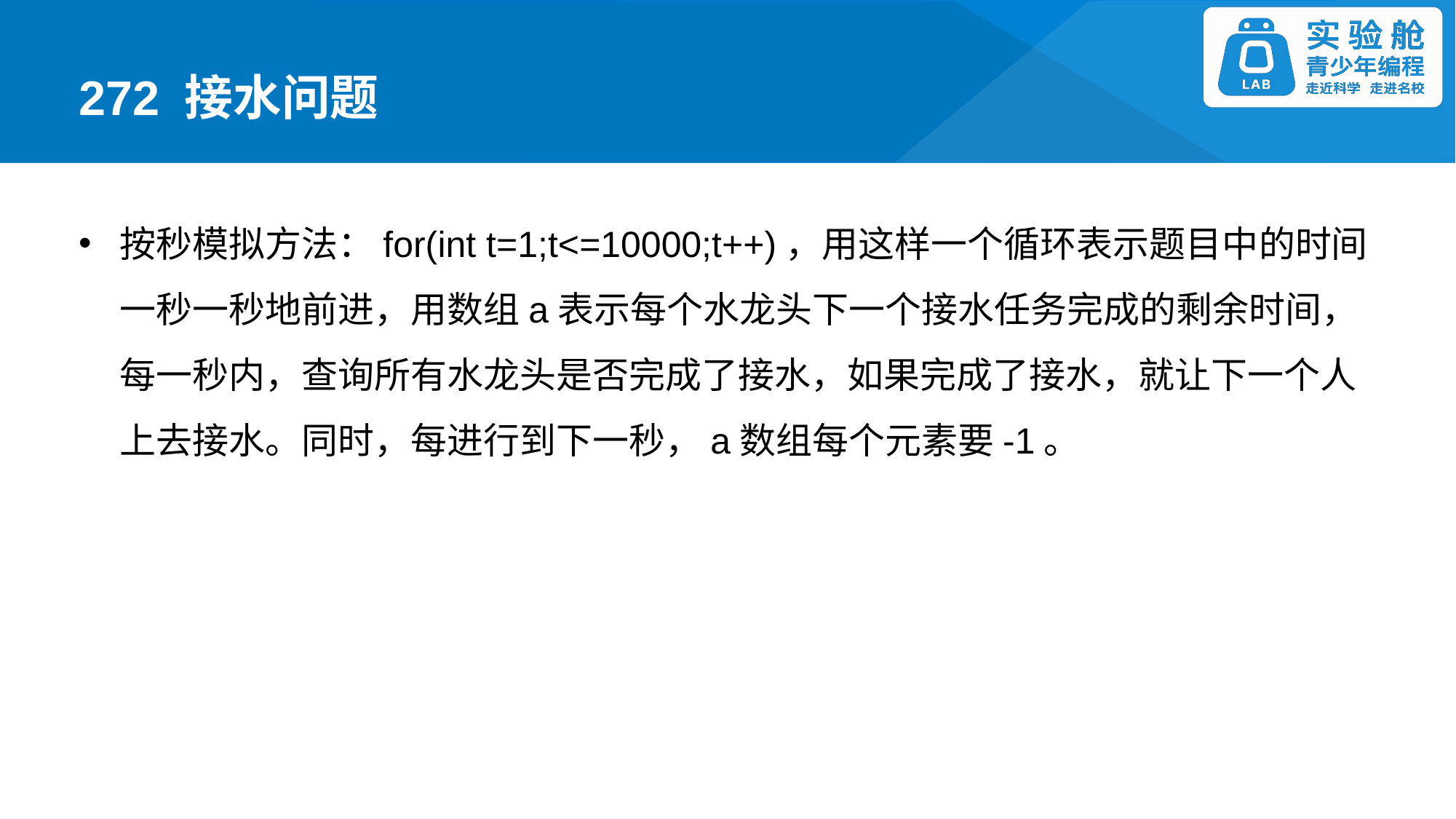

272 接水问题
按秒模拟方法：for(int t=1;t<=10000;t++)，用这样一个循环表示题目中的时间一秒一秒地前进，用数组a表示每个水龙头下一个接水任务完成的剩余时间，每一秒内，查询所有水龙头是否完成了接水，如果完成了接水，就让下一个人上去接水。同时，每进行到下一秒，a数组每个元素要-1。